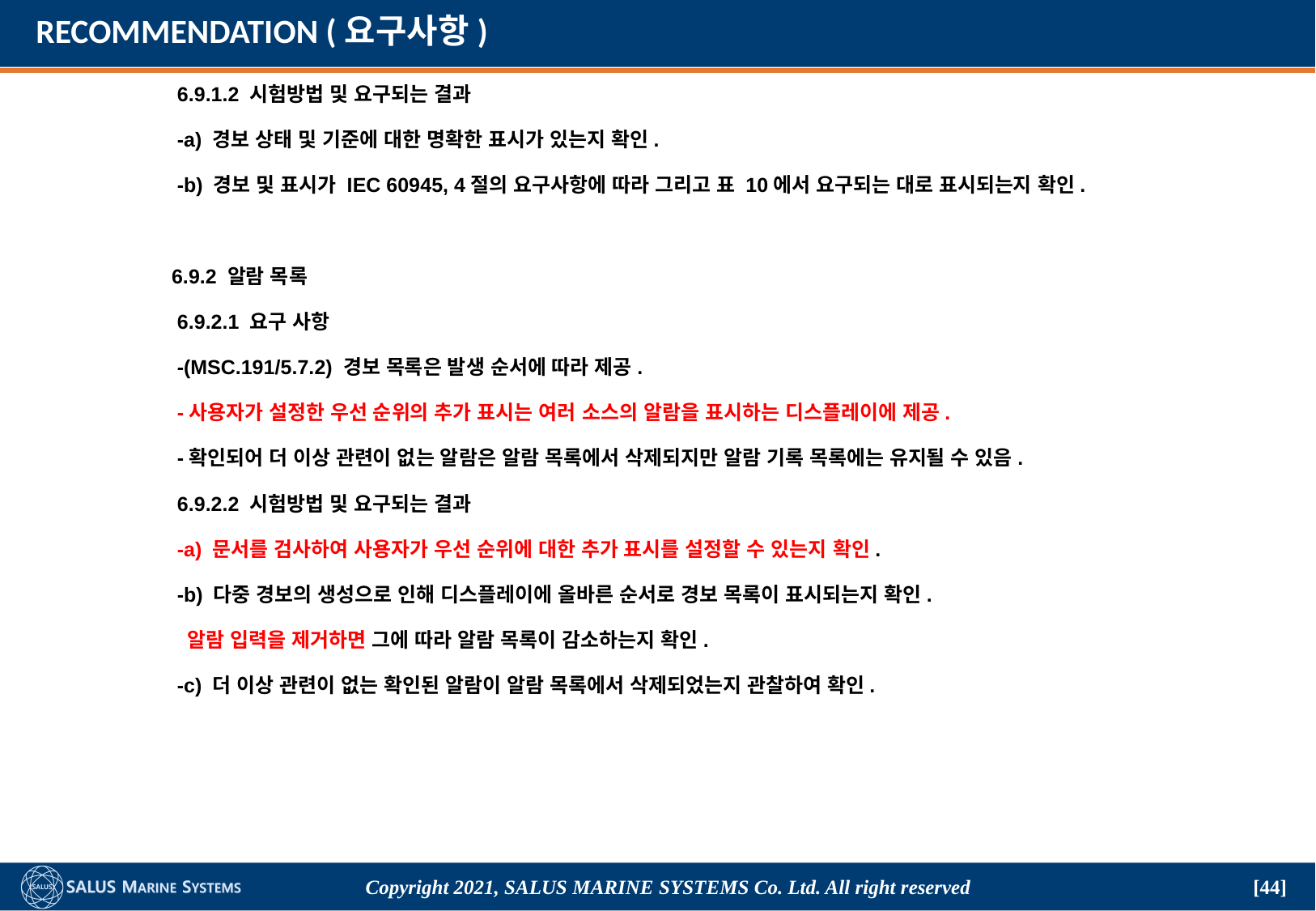

# RECOMMENDATION (요구사항)
	 6.9.1.2 시험방법 및 요구되는 결과
	 -a) 경보 상태 및 기준에 대한 명확한 표시가 있는지 확인.
	 -b) 경보 및 표시가 IEC 60945, 4절의 요구사항에 따라 그리고 표 10에서 요구되는 대로 표시되는지 확인.

	6.9.2 알람 목록
	 6.9.2.1 요구 사항
	 -(MSC.191/5.7.2) 경보 목록은 발생 순서에 따라 제공.
	 -사용자가 설정한 우선 순위의 추가 표시는 여러 소스의 알람을 표시하는 디스플레이에 제공.
	 -확인되어 더 이상 관련이 없는 알람은 알람 목록에서 삭제되지만 알람 기록 목록에는 유지될 수 있음.
	 6.9.2.2 시험방법 및 요구되는 결과
	 -a) 문서를 검사하여 사용자가 우선 순위에 대한 추가 표시를 설정할 수 있는지 확인.
	 -b) 다중 경보의 생성으로 인해 디스플레이에 올바른 순서로 경보 목록이 표시되는지 확인.
	  알람 입력을 제거하면 그에 따라 알람 목록이 감소하는지 확인.
	 -c) 더 이상 관련이 없는 확인된 알람이 알람 목록에서 삭제되었는지 관찰하여 확인.

Copyright 2021, SALUS Marine Systems Co. Ltd. All right reserved
[44]